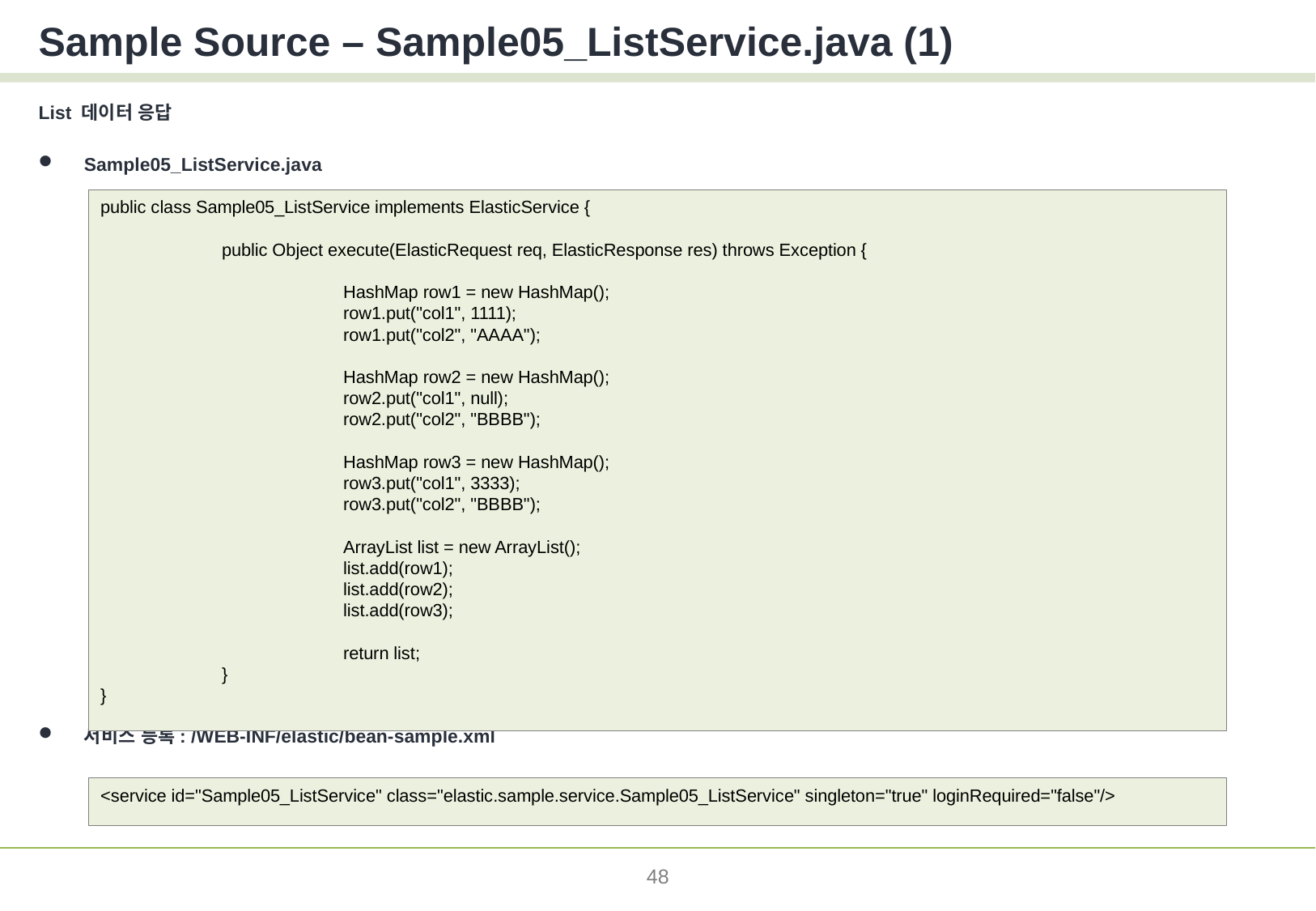

# Sample Source – Sample05_ListService.java (1)
List 데이터 응답

Sample05_ListService.java

서비스 등록: /WEB-INF/elastic/bean-sample.xml

public class Sample05_ListService implements ElasticService {

	public Object execute(ElasticRequest req, ElasticResponse res) throws Exception {

		HashMap row1 = new HashMap();
		row1.put("col1", 1111);
		row1.put("col2", "AAAA");

		HashMap row2 = new HashMap();
		row2.put("col1", null);
		row2.put("col2", "BBBB");

		HashMap row3 = new HashMap();
		row3.put("col1", 3333);
		row3.put("col2", "BBBB");

		ArrayList list = new ArrayList();
		list.add(row1);
		list.add(row2);
		list.add(row3);

		return list;
	}
}
<service id="Sample05_ListService" class="elastic.sample.service.Sample05_ListService" singleton="true" loginRequired="false"/>
48